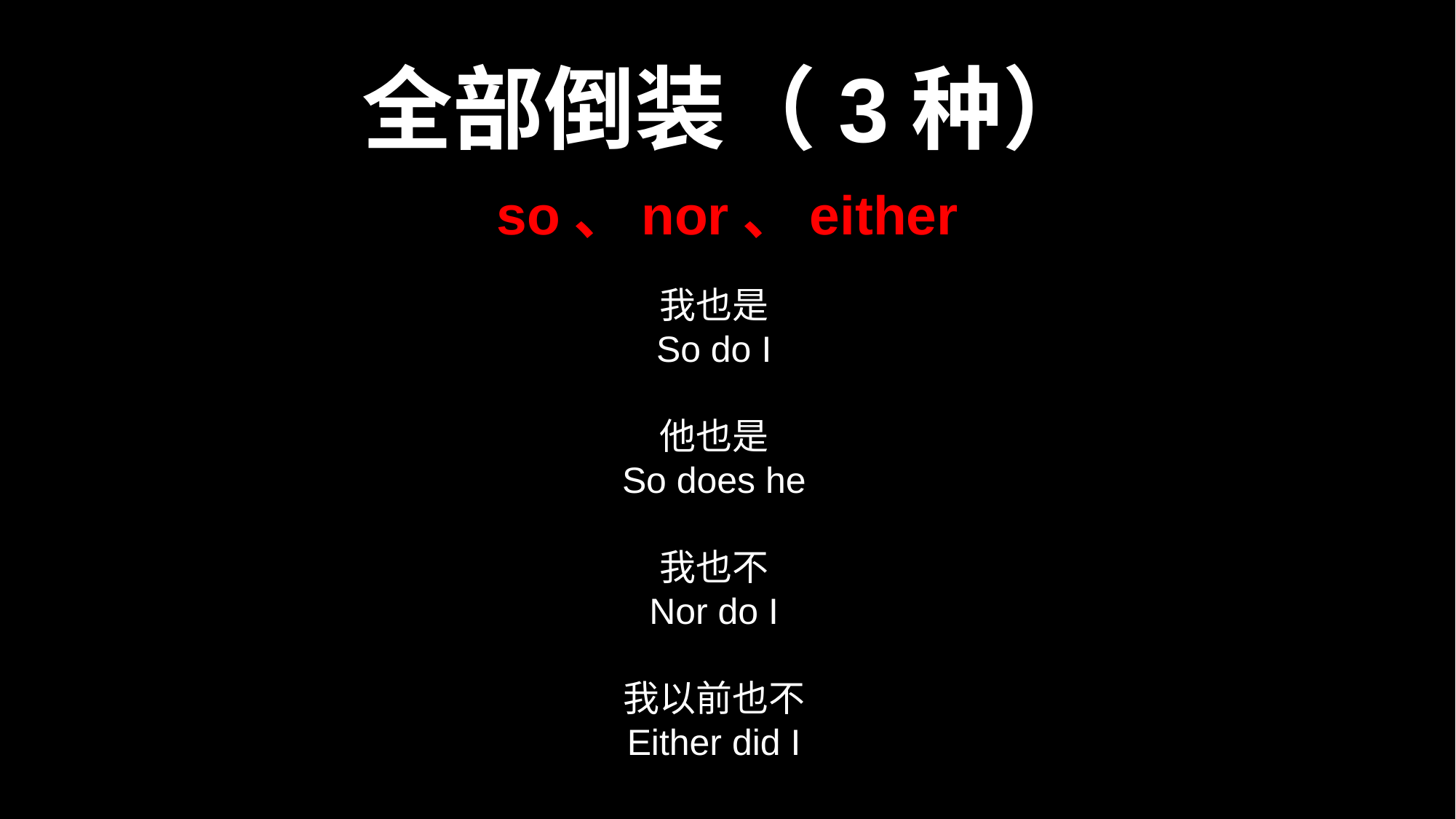

全部倒装（3种）
so、nor、either
我也是
So do I

他也是
So does he

我也不
Nor do I

我以前也不
Either did I